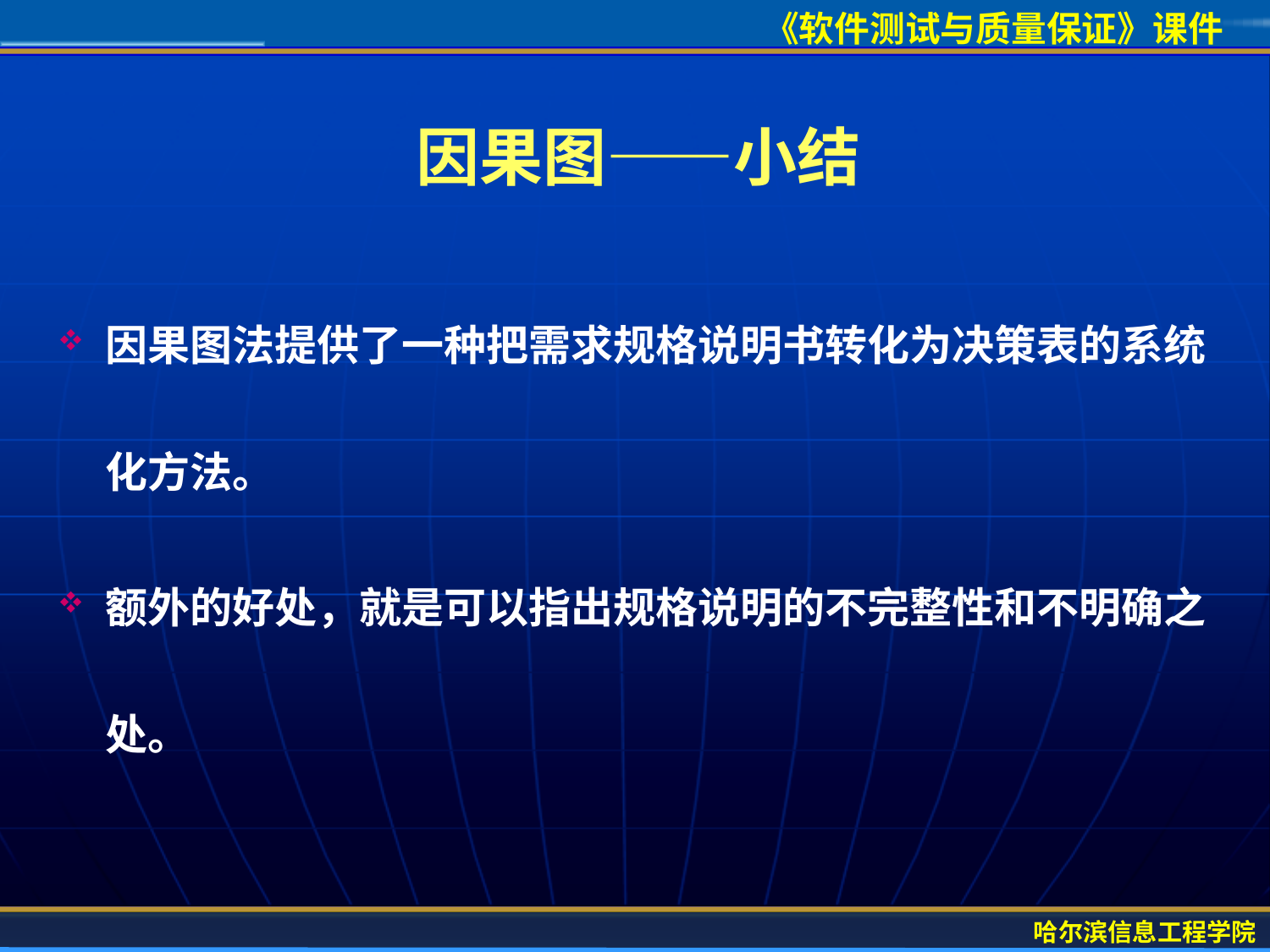

# 因果图——小结
因果图法提供了一种把需求规格说明书转化为决策表的系统化方法。
额外的好处，就是可以指出规格说明的不完整性和不明确之处。